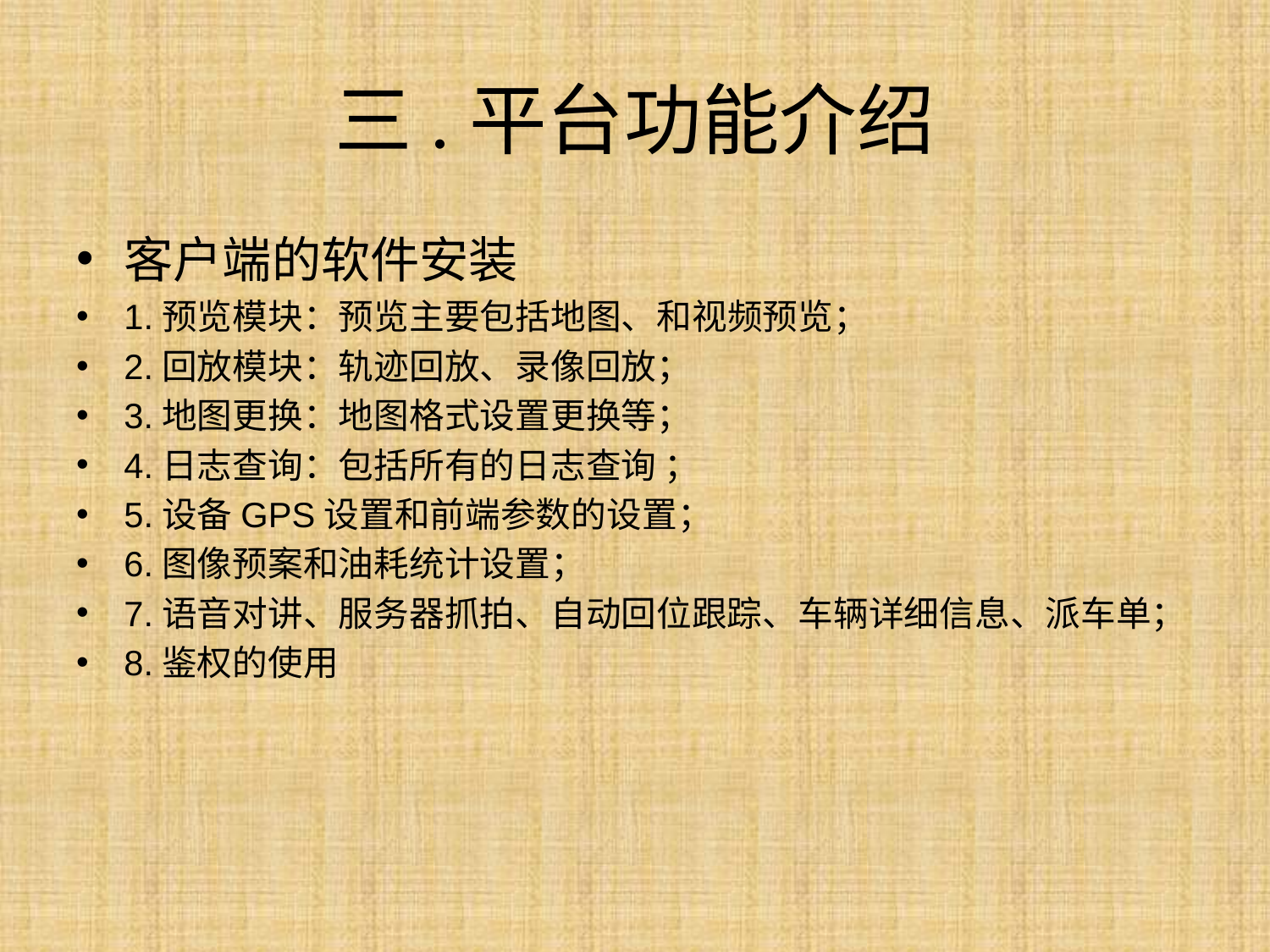

# 三.平台功能介绍
客户端的软件安装
1.预览模块：预览主要包括地图、和视频预览；
2.回放模块：轨迹回放、录像回放；
3.地图更换：地图格式设置更换等；
4.日志查询：包括所有的日志查询 ；
5.设备GPS设置和前端参数的设置；
6.图像预案和油耗统计设置；
7.语音对讲、服务器抓拍、自动回位跟踪、车辆详细信息、派车单；
8.鉴权的使用